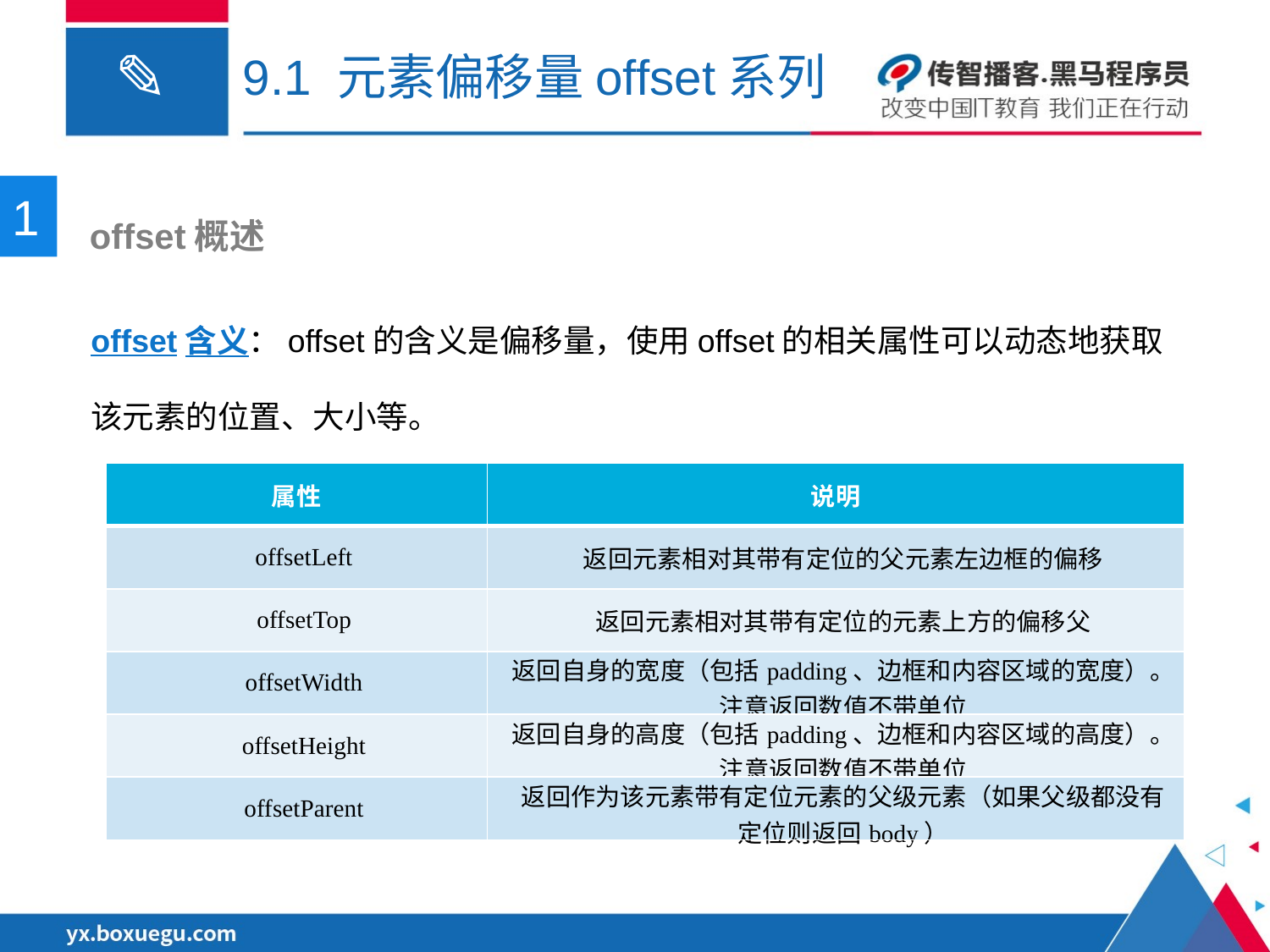

# 9.1 元素偏移量offset系列

1
  offset概述
offset含义：offset的含义是偏移量，使用offset的相关属性可以动态地获取该元素的位置、大小等。
| 属性 | 说明 |
| --- | --- |
| offsetLeft | 返回元素相对其带有定位的父元素左边框的偏移 |
| offsetTop | 返回元素相对其带有定位的元素上方的偏移父 |
| offsetWidth | 返回自身的宽度（包括padding、边框和内容区域的宽度）。注意返回数值不带单位 |
| offsetHeight | 返回自身的高度（包括padding、边框和内容区域的高度）。注意返回数值不带单位 |
| offsetParent | 返回作为该元素带有定位元素的父级元素（如果父级都没有定位则返回body） |